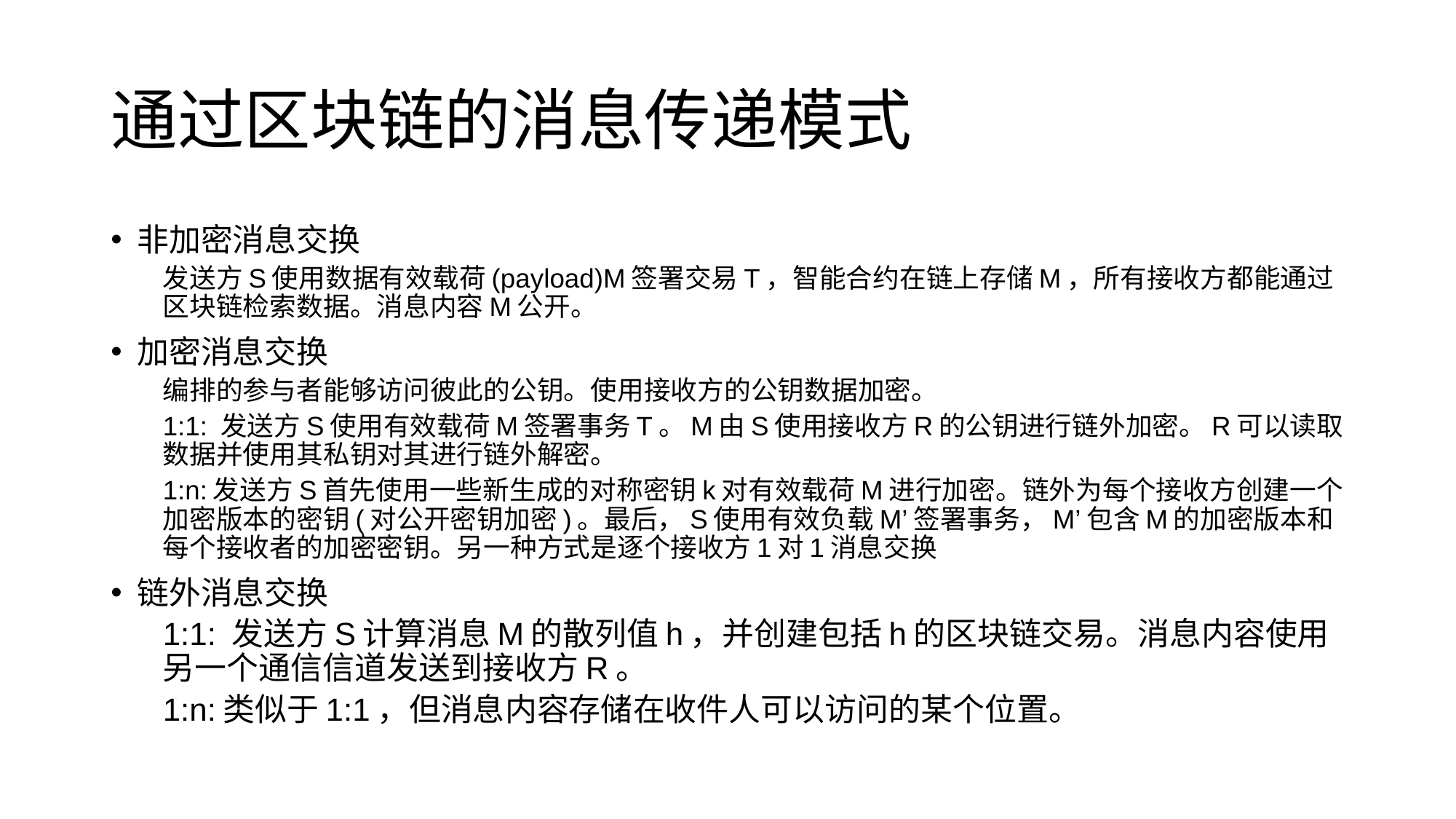

# 通过区块链的消息传递模式
非加密消息交换
发送方S使用数据有效载荷(payload)M签署交易T，智能合约在链上存储M，所有接收方都能通过区块链检索数据。消息内容M公开。
加密消息交换
编排的参与者能够访问彼此的公钥。使用接收方的公钥数据加密。
1:1: 发送方S使用有效载荷M签署事务T。M由S使用接收方R的公钥进行链外加密。R可以读取数据并使用其私钥对其进行链外解密。
1:n:发送方S首先使用一些新生成的对称密钥k对有效载荷M进行加密。链外为每个接收方创建一个加密版本的密钥(对公开密钥加密)。最后，S使用有效负载M’签署事务，M’包含M的加密版本和每个接收者的加密密钥。另一种方式是逐个接收方1对1消息交换
链外消息交换
1:1: 发送方S计算消息M的散列值h，并创建包括h的区块链交易。消息内容使用另一个通信信道发送到接收方R。
1:n:类似于1:1，但消息内容存储在收件人可以访问的某个位置。